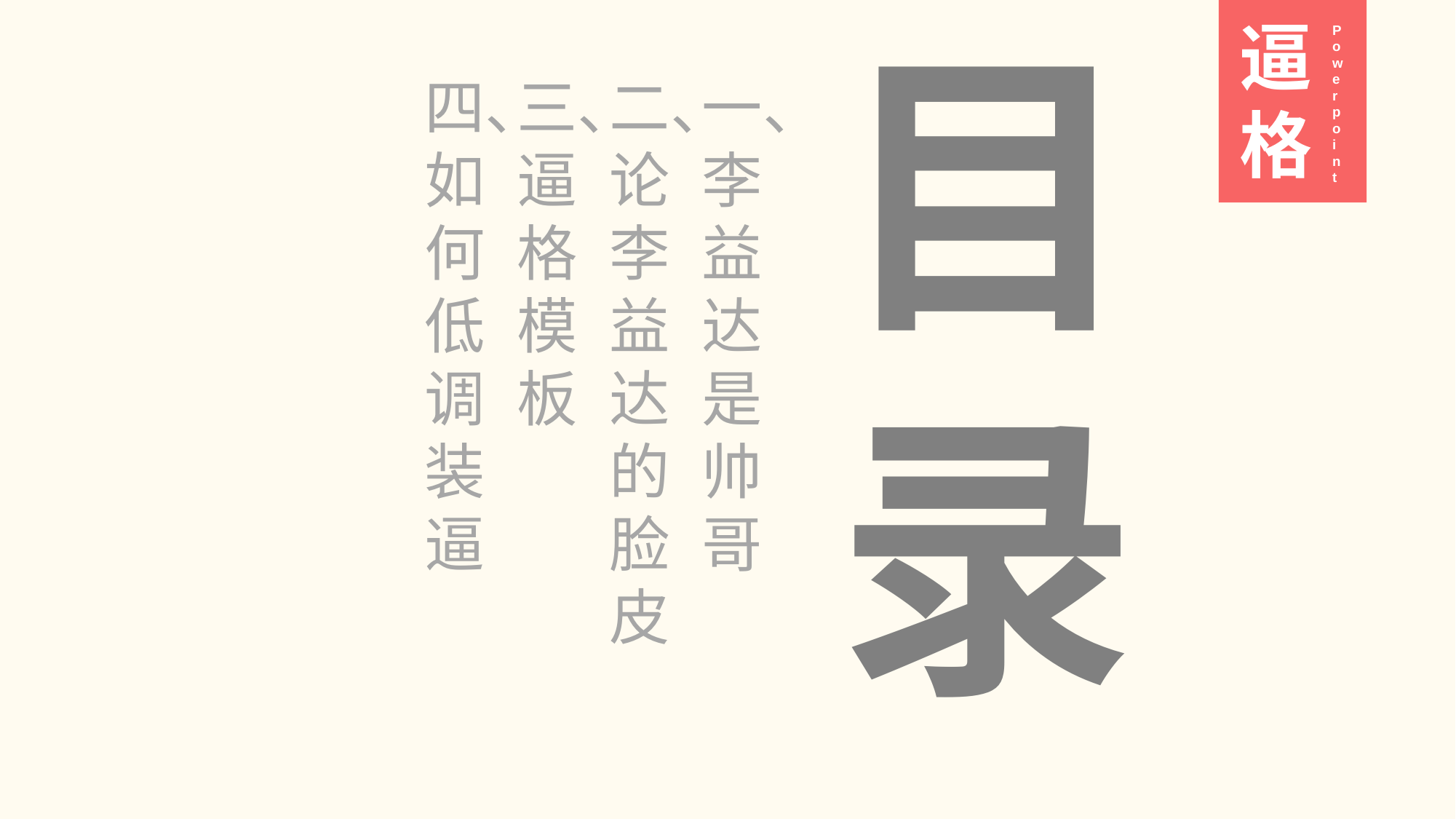

目录

逼格
Powerpoint
四、
如何低调装逼
三、
逼格模板
二、
论李益达的脸皮
一、
李益达是帅哥